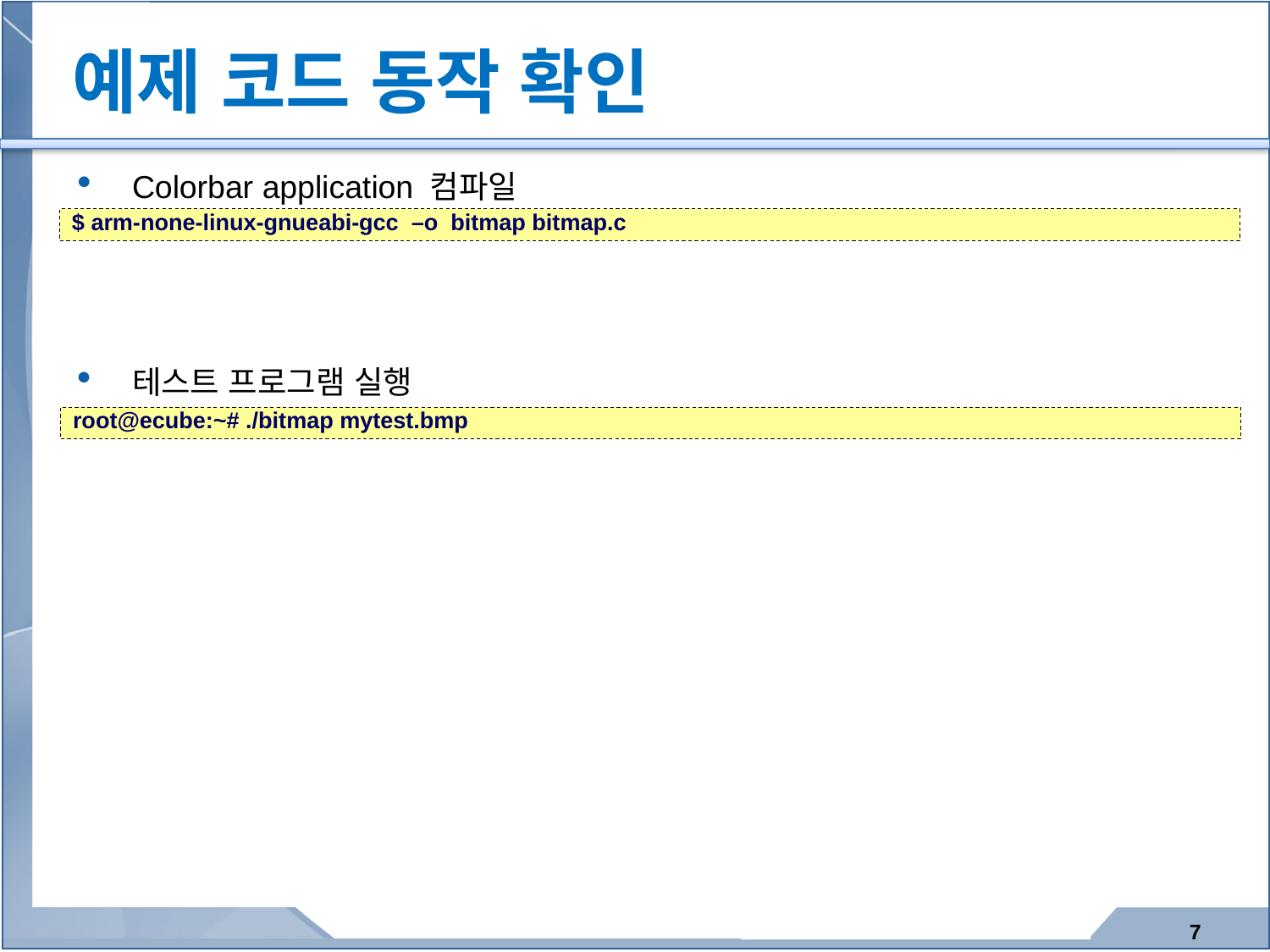

# 예제 코드 동작 확인
Colorbar application 컴파일
$ arm-none-linux-gnueabi-gcc  –o  bitmap bitmap.c
테스트 프로그램 실행
root@ecube:~# ./bitmap mytest.bmp
7